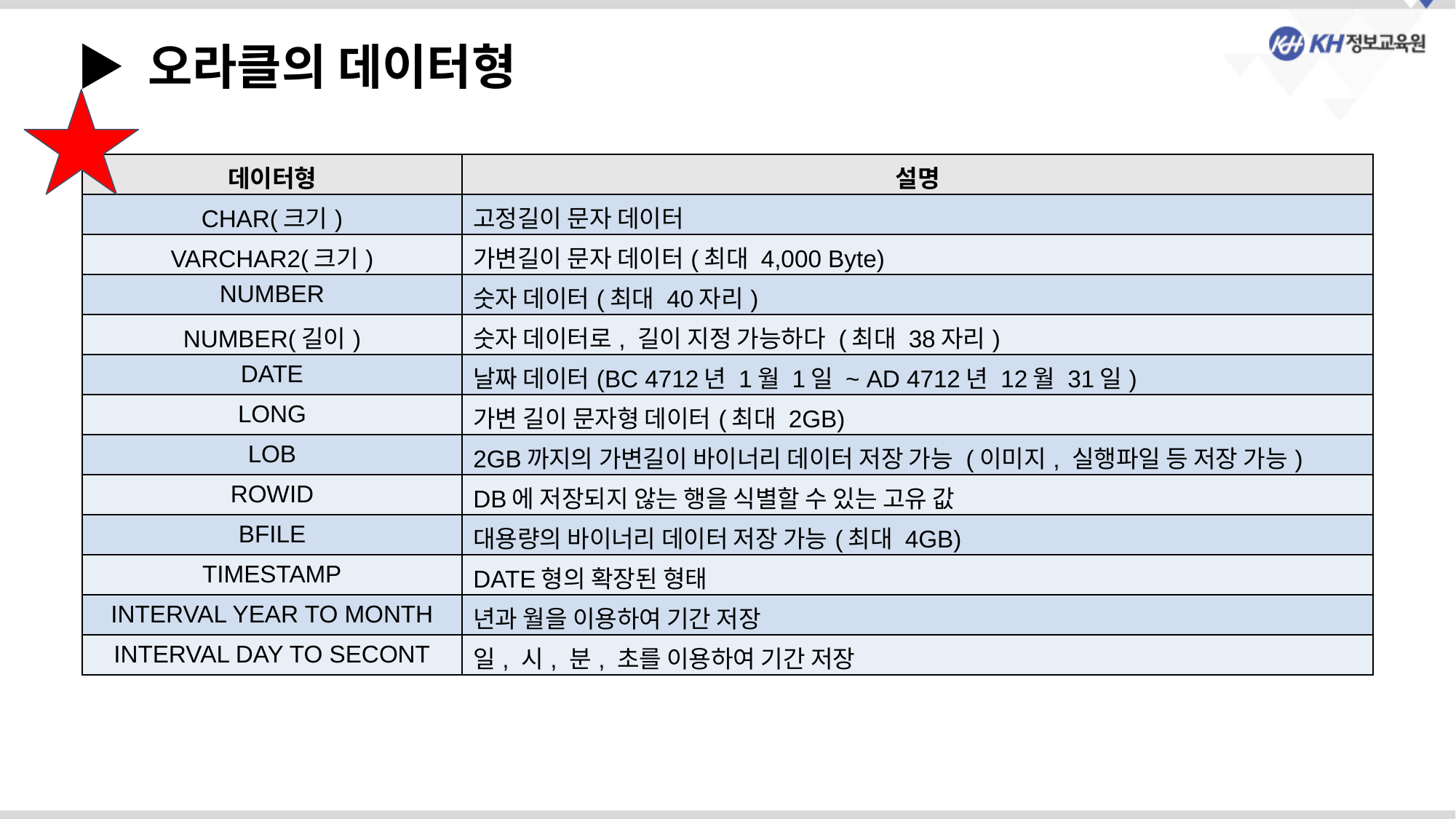

▶ 오라클의 데이터형

| 데이터형 | 설명 |
| --- | --- |
| CHAR(크기) | 고정길이 문자 데이터 |
| VARCHAR2(크기) | 가변길이 문자 데이터(최대 4,000 Byte) |
| NUMBER | 숫자 데이터(최대 40자리) |
| NUMBER(길이) | 숫자 데이터로, 길이 지정 가능하다 (최대 38자리) |
| DATE | 날짜 데이터(BC 4712년 1월 1일 ~ AD 4712년 12월 31일) |
| LONG | 가변 길이 문자형 데이터(최대 2GB) |
| LOB | 2GB까지의 가변길이 바이너리 데이터 저장 가능 (이미지, 실행파일 등 저장 가능) |
| ROWID | DB에 저장되지 않는 행을 식별할 수 있는 고유 값 |
| BFILE | 대용량의 바이너리 데이터 저장 가능(최대 4GB) |
| TIMESTAMP | DATE형의 확장된 형태 |
| INTERVAL YEAR TO MONTH | 년과 월을 이용하여 기간 저장 |
| INTERVAL DAY TO SECONT | 일, 시, 분, 초를 이용하여 기간 저장 |